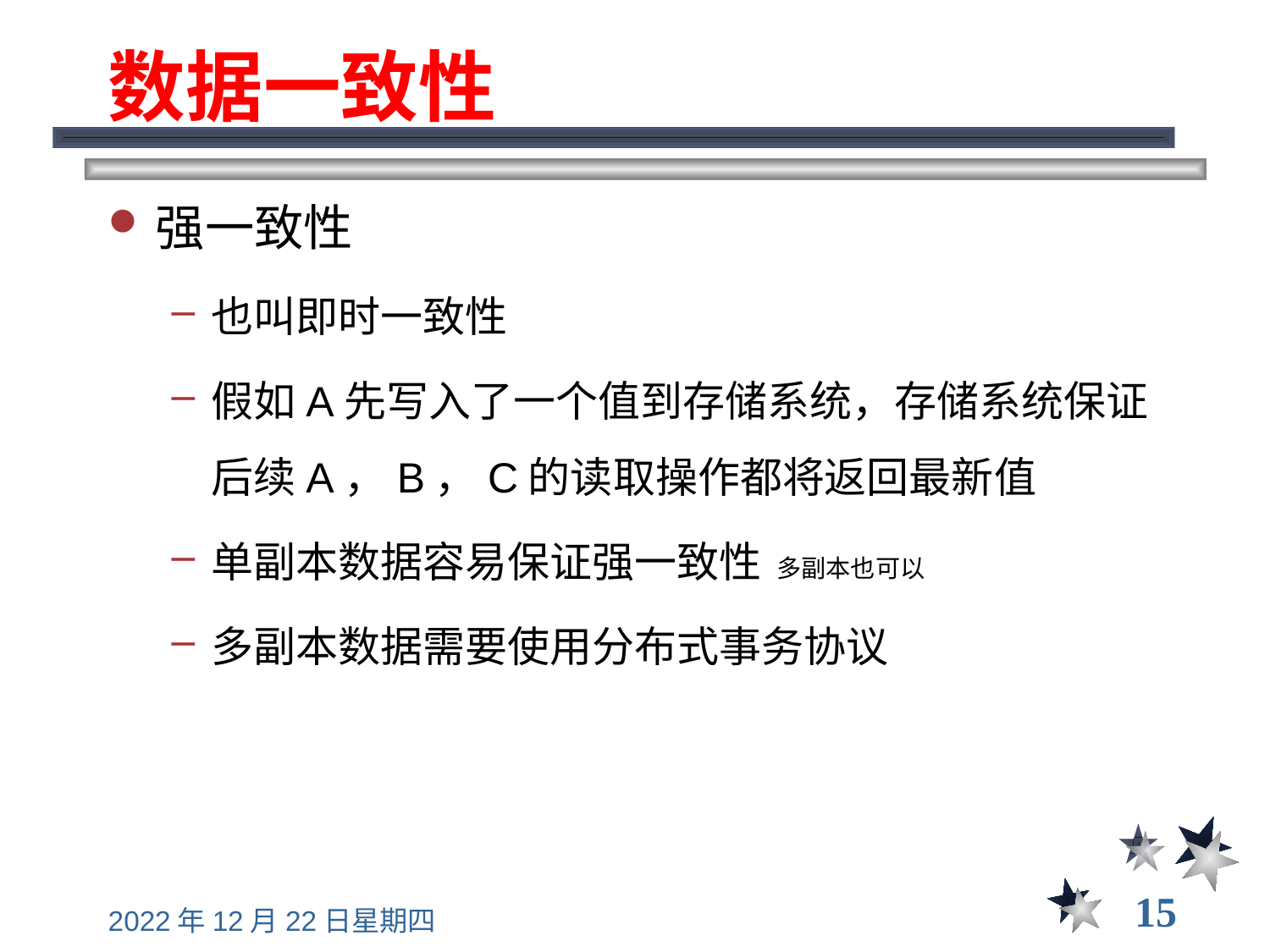

# 数据一致性
强一致性
也叫即时一致性
假如A先写入了一个值到存储系统，存储系统保证后续A，B，C的读取操作都将返回最新值
单副本数据容易保证强一致性  多副本也可以
多副本数据需要使用分布式事务协议
15
2022年12月22日星期四
大数据管理----前言